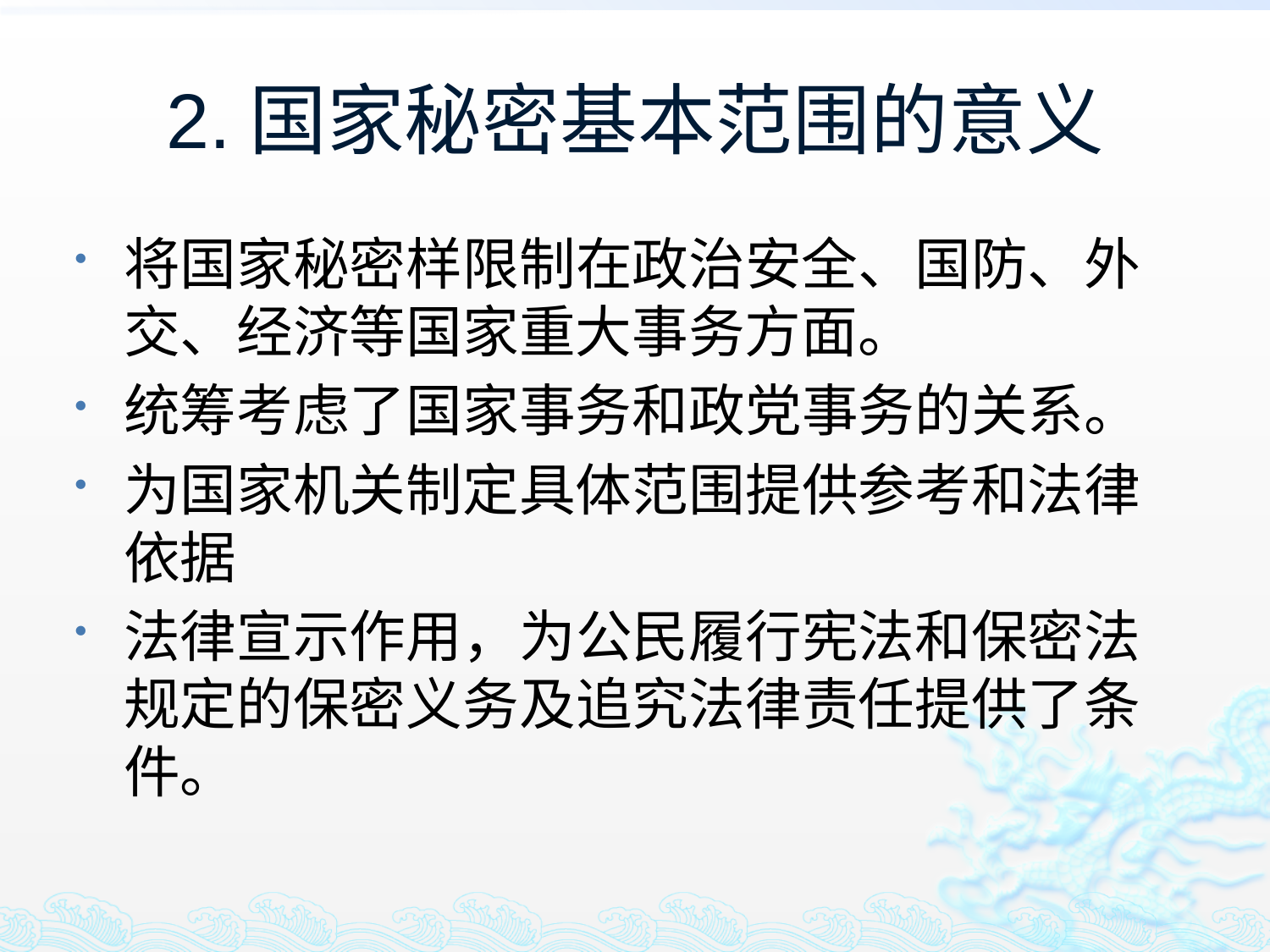

# 2.国家秘密基本范围的意义
将国家秘密样限制在政治安全、国防、外交、经济等国家重大事务方面。
统筹考虑了国家事务和政党事务的关系。
为国家机关制定具体范围提供参考和法律依据
法律宣示作用，为公民履行宪法和保密法规定的保密义务及追究法律责任提供了条件。